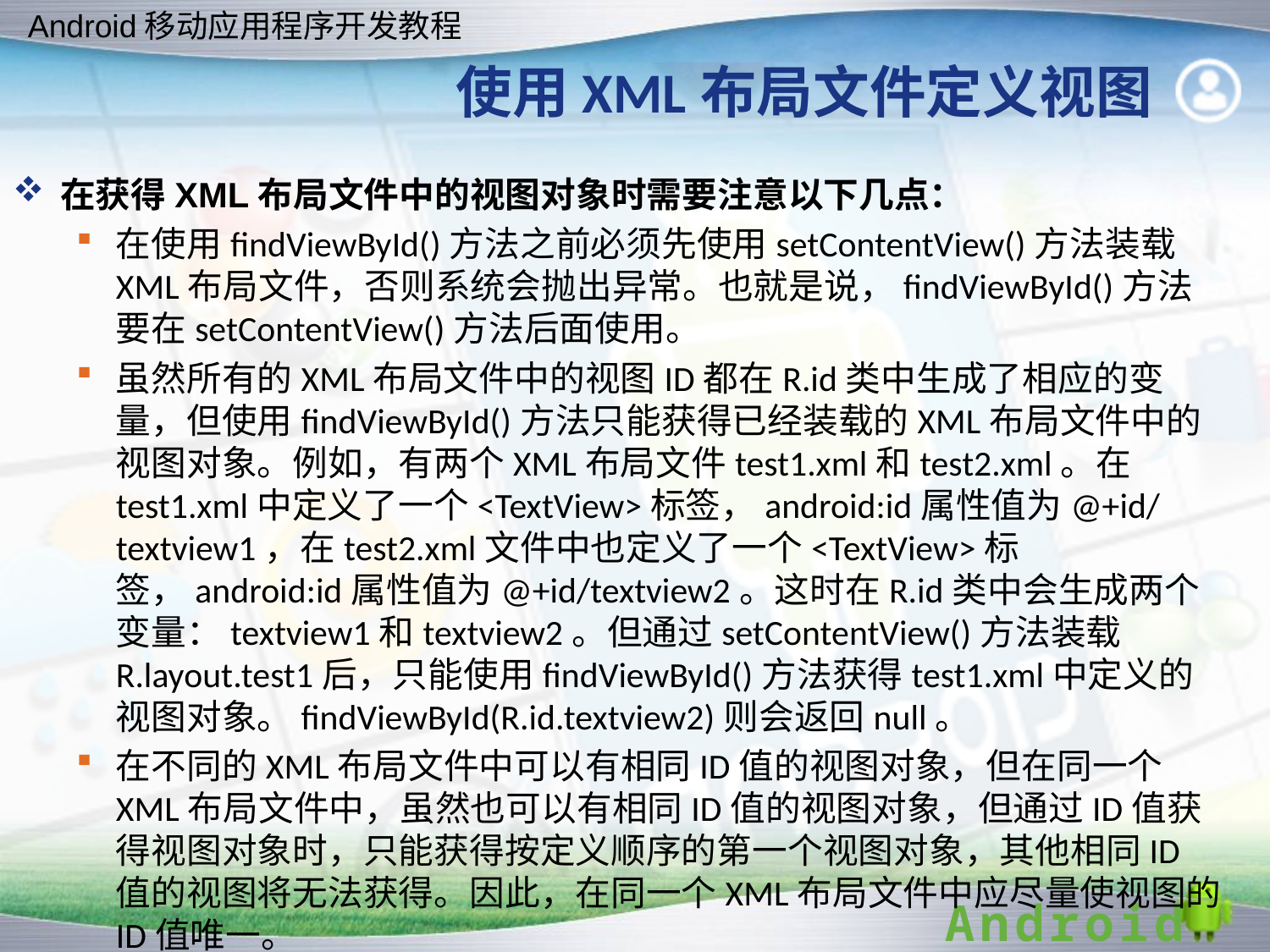

# 使用XML布局文件定义视图
在获得XML布局文件中的视图对象时需要注意以下几点：
在使用findViewById()方法之前必须先使用setContentView()方法装载XML布局文件，否则系统会抛出异常。也就是说，findViewById()方法要在setContentView()方法后面使用。
虽然所有的XML布局文件中的视图ID都在R.id类中生成了相应的变量，但使用findViewById()方法只能获得已经装载的XML布局文件中的视图对象。例如，有两个XML布局文件test1.xml和test2.xml。在test1.xml中定义了一个<TextView>标签，android:id属性值为@+id/textview1，在test2.xml文件中也定义了一个<TextView>标签，android:id属性值为@+id/textview2。这时在R.id类中会生成两个变量：textview1和textview2。但通过setContentView()方法装载R.layout.test1后，只能使用findViewById()方法获得test1.xml中定义的视图对象。findViewById(R.id.textview2)则会返回null。
在不同的XML布局文件中可以有相同ID值的视图对象，但在同一个XML布局文件中，虽然也可以有相同ID值的视图对象，但通过ID值获得视图对象时，只能获得按定义顺序的第一个视图对象，其他相同ID值的视图将无法获得。因此，在同一个XML布局文件中应尽量使视图的ID值唯一。